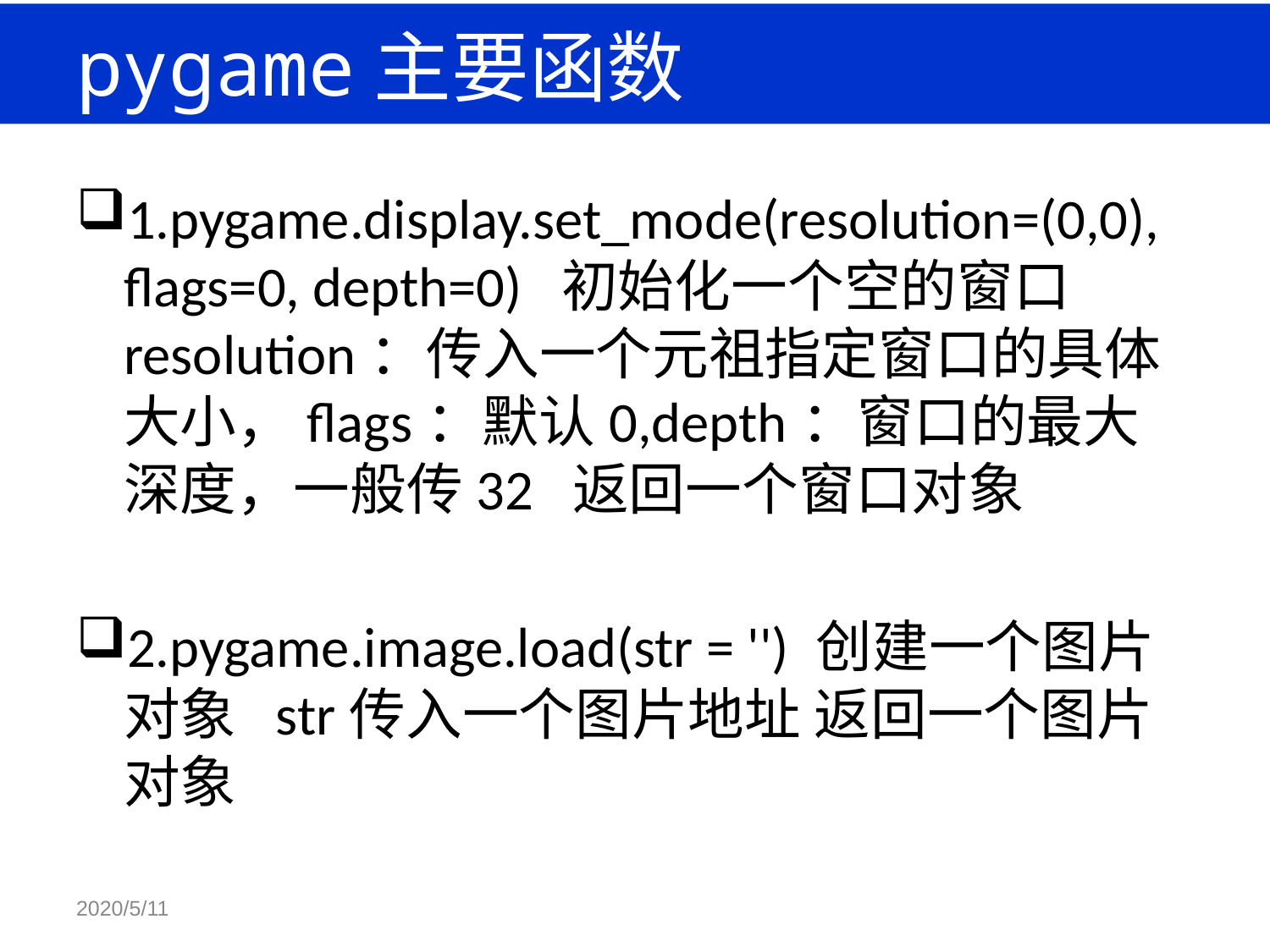

# pygame主要函数
1.pygame.display.set_mode(resolution=(0,0), flags=0, depth=0)  初始化一个空的窗口  resolution：传入一个元祖指定窗口的具体大小，flags：默认0,depth：窗口的最大深度，一般传32  返回一个窗口对象

2.pygame.image.load(str = '') 创建一个图片对象  str传入一个图片地址 返回一个图片对象
2020/5/11